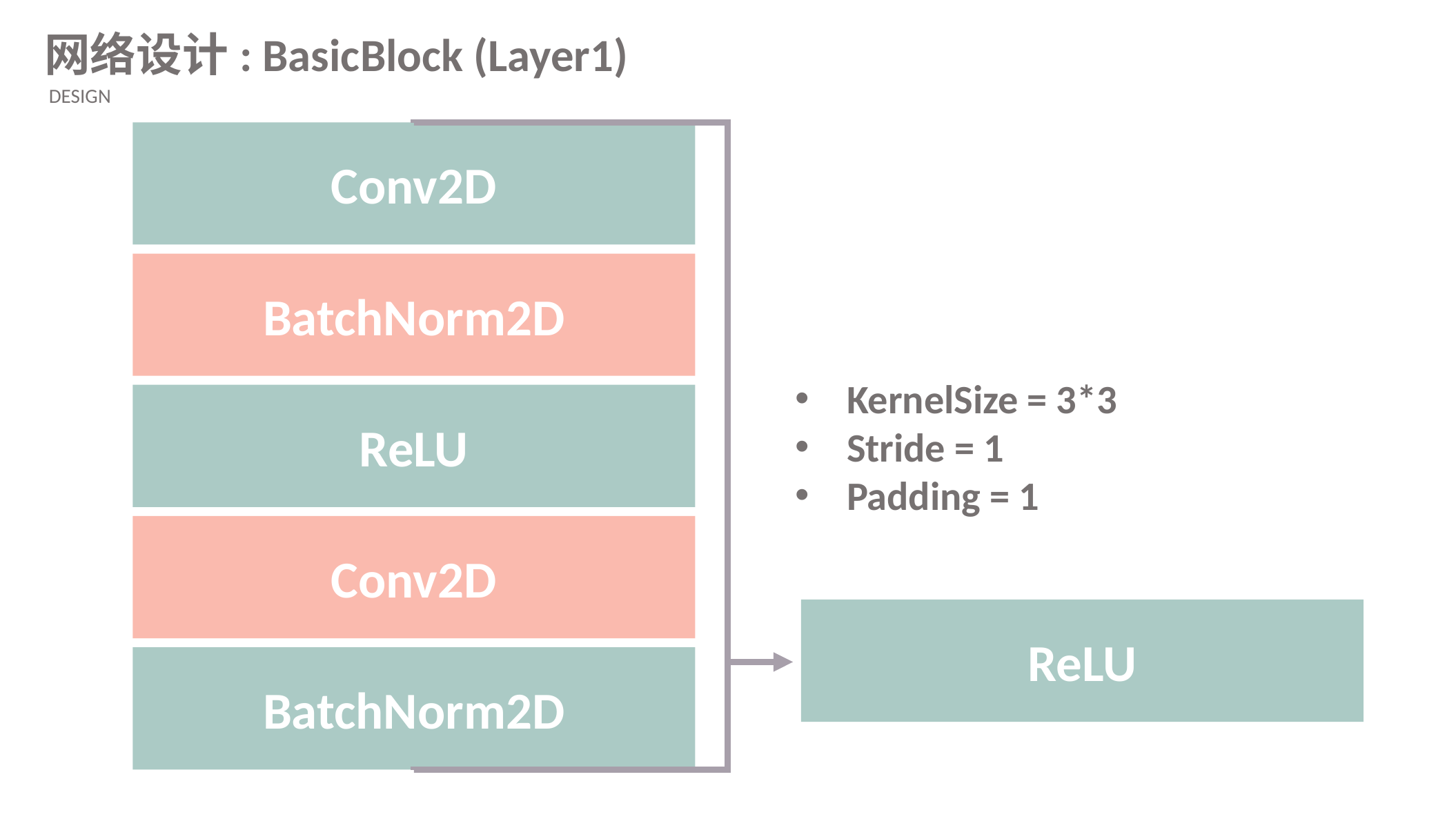

网络设计: BasicBlock (Layer1)
 DESIGN
Conv2D
BatchNorm2D
KernelSize = 3*3
Stride = 1
Padding = 1
ReLU
Conv2D
ReLU
BatchNorm2D